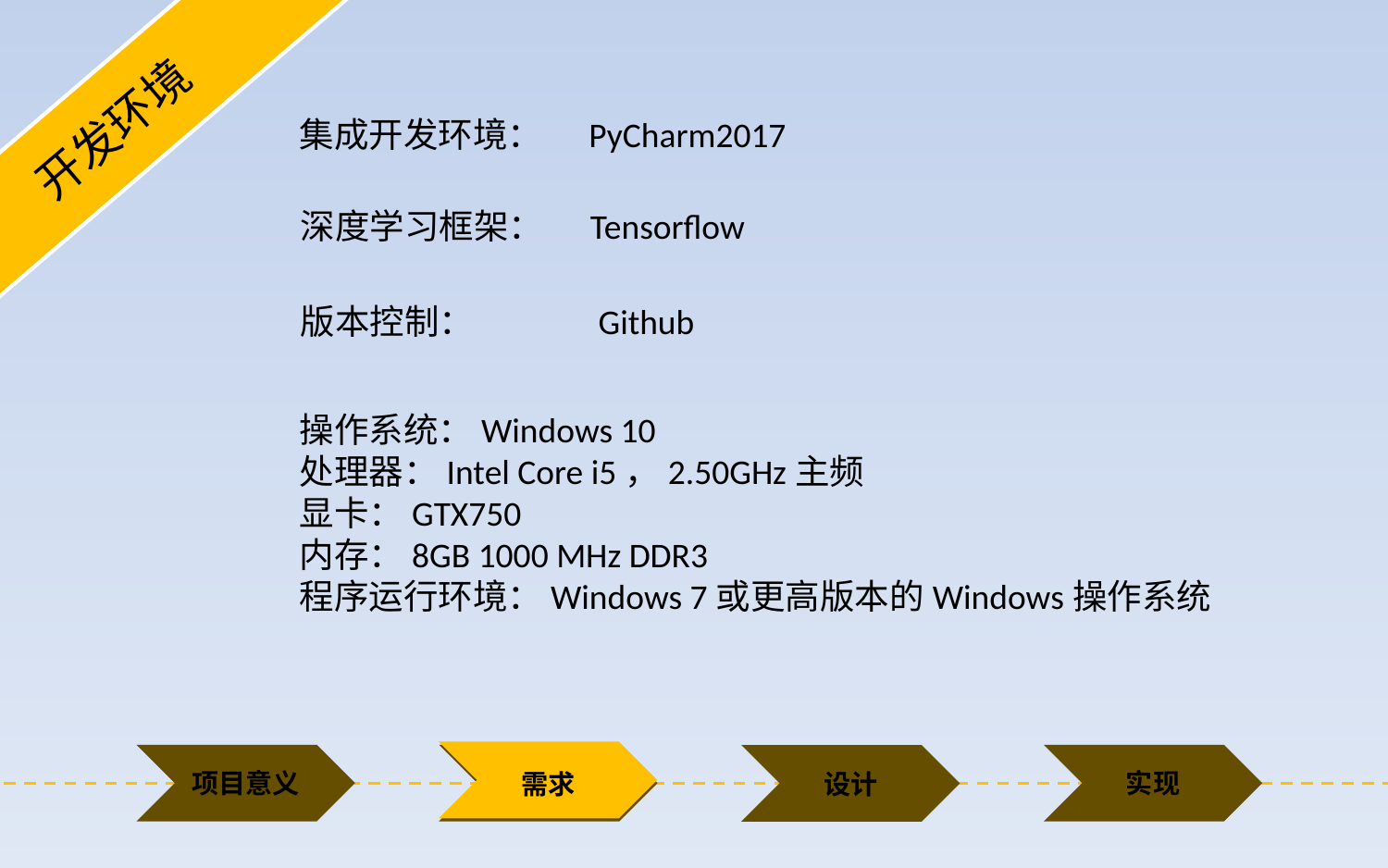

开发环境
集成开发环境：
PyCharm2017
深度学习框架：
Tensorflow
Github
版本控制：
操作系统：Windows 10
处理器：Intel Core i5，2.50GHz主频
显卡：GTX750
内存：8GB 1000 MHz DDR3
程序运行环境：Windows 7或更高版本的Windows操作系统

项目意义

实现
需求
设计